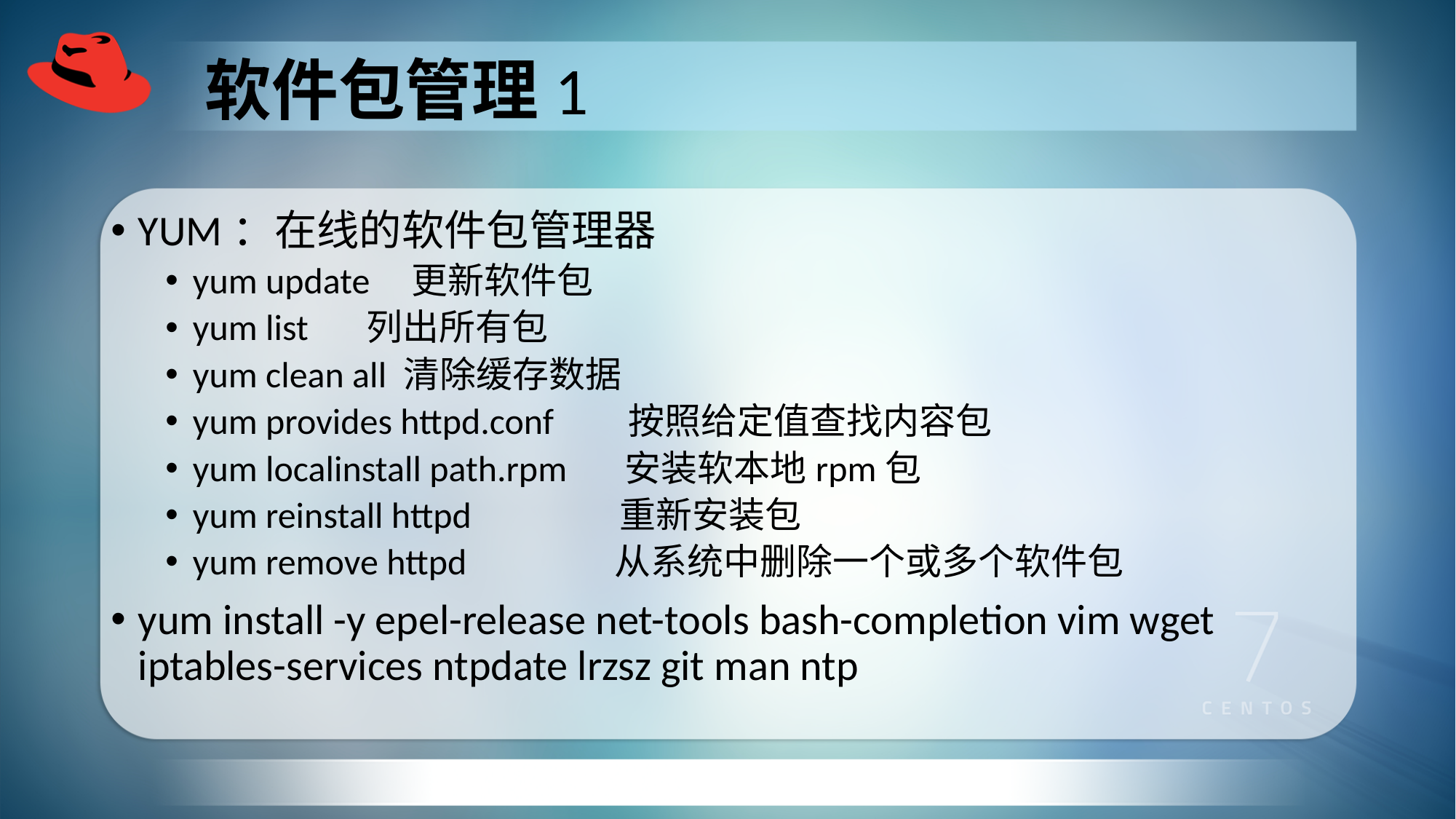

# 软件包管理1
YUM：在线的软件包管理器
yum update    更新软件包
yum list      列出所有包
yum clean all 清除缓存数据
yum provides httpd.conf        按照给定值查找内容包
yum localinstall path.rpm      安装软本地rpm包
yum reinstall httpd                 重新安装包
yum remove httpd                 从系统中删除一个或多个软件包
yum install -y epel-release net-tools bash-completion vim wget iptables-services ntpdate lrzsz git man ntp